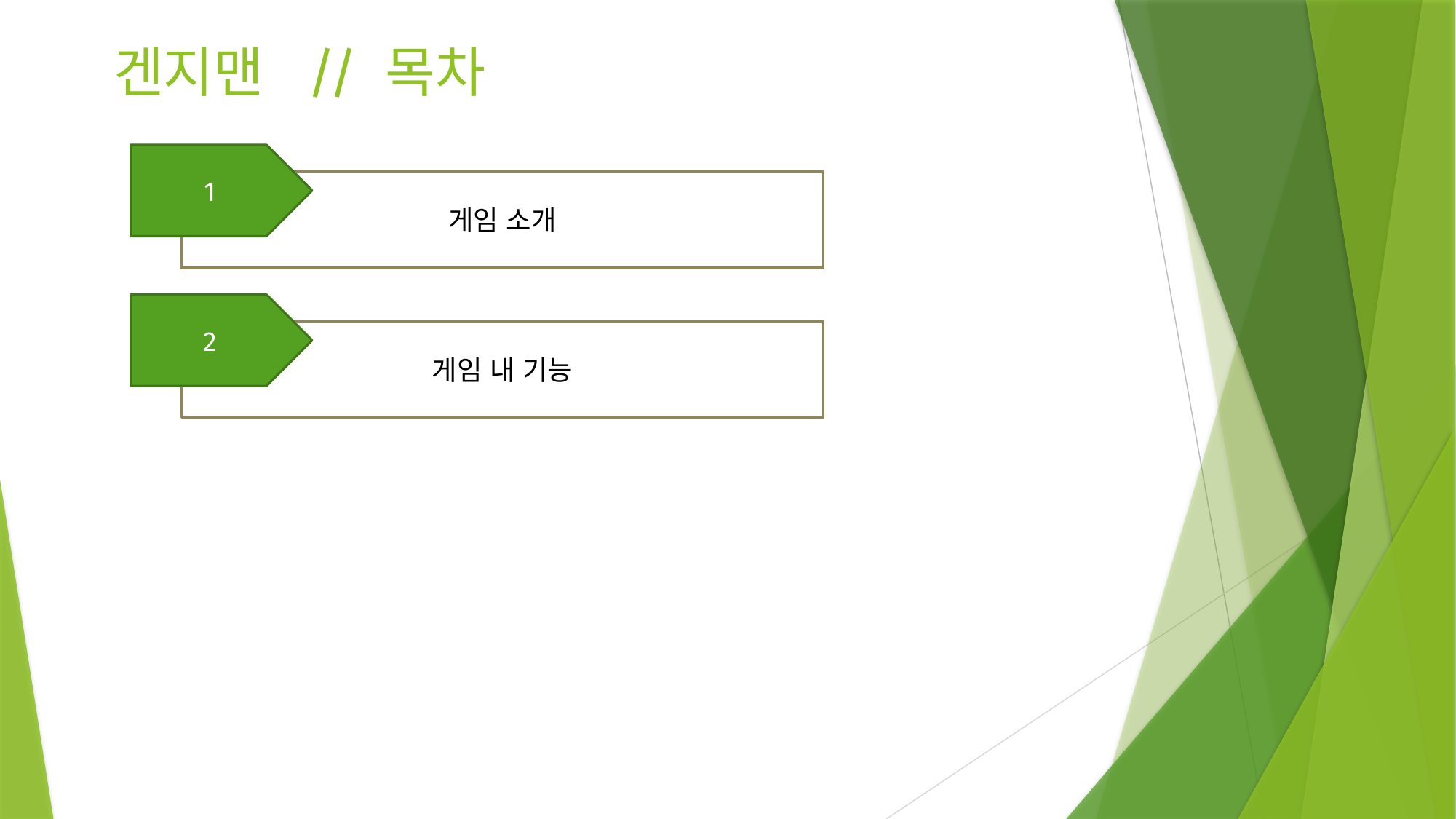

# 겐지맨  // 목차
1
게임 소개
2
게임 내 기능